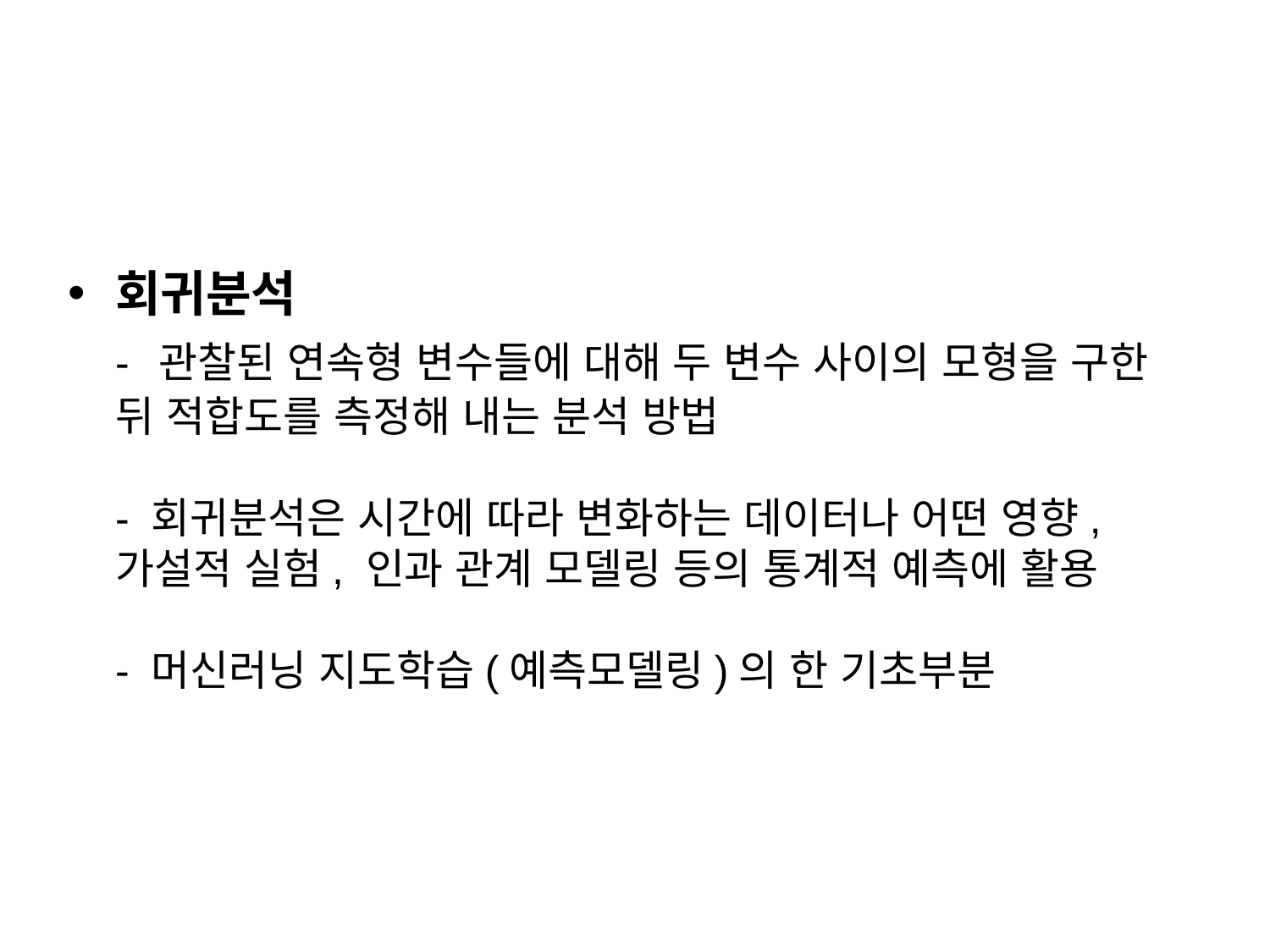

회귀분석
- 관찰된 연속형 변수들에 대해 두 변수 사이의 모형을 구한 뒤 적합도를 측정해 내는 분석 방법
- 회귀분석은 시간에 따라 변화하는 데이터나 어떤 영향, 가설적 실험, 인과 관계 모델링 등의 통계적 예측에 활용
- 머신러닝 지도학습(예측모델링)의 한 기초부분